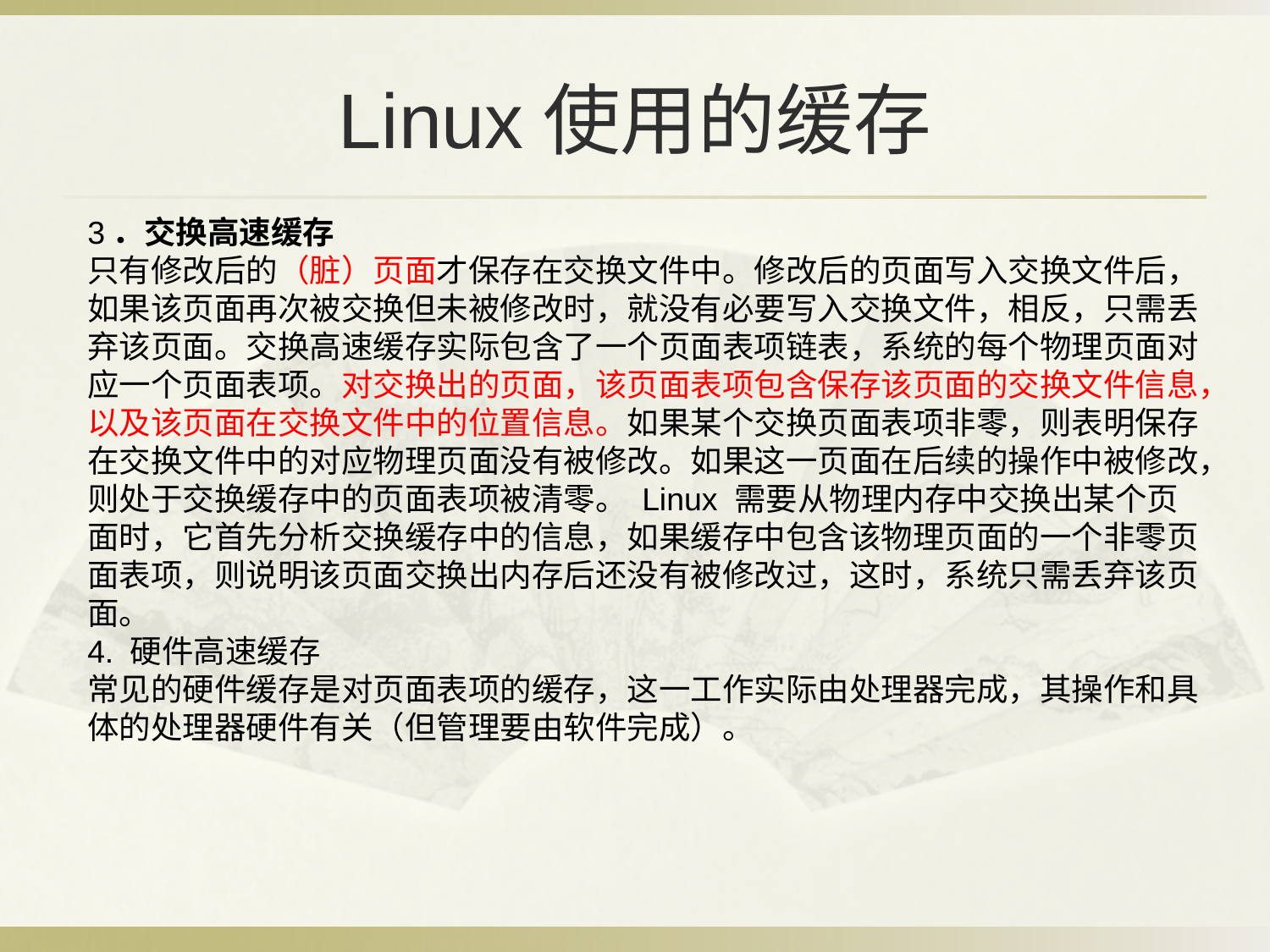

BBAAD9C20180234D78810CEA56E0B6D0E2B9B20918E83B70A6D98F34B1082BBC3B4CB53861613B0222C92008C846A8EC6DF921DA91D02BB11B4DC25E387E20DC24F5093D372C66F764BF29976F2244E727F1E0367CA8D314A8D6A1982F006CC8D8F62991BE0
# Linux使用的缓存
3．交换高速缓存
只有修改后的（脏）页面才保存在交换文件中。修改后的页面写入交换文件后，如果该页面再次被交换但未被修改时，就没有必要写入交换文件，相反，只需丢弃该页面。交换高速缓存实际包含了一个页面表项链表，系统的每个物理页面对应一个页面表项。对交换出的页面，该页面表项包含保存该页面的交换文件信息，以及该页面在交换文件中的位置信息。如果某个交换页面表项非零，则表明保存在交换文件中的对应物理页面没有被修改。如果这一页面在后续的操作中被修改，则处于交换缓存中的页面表项被清零。 Linux 需要从物理内存中交换出某个页面时，它首先分析交换缓存中的信息，如果缓存中包含该物理页面的一个非零页面表项，则说明该页面交换出内存后还没有被修改过，这时，系统只需丢弃该页面。
4. 硬件高速缓存
常见的硬件缓存是对页面表项的缓存，这一工作实际由处理器完成，其操作和具体的处理器硬件有关（但管理要由软件完成）。